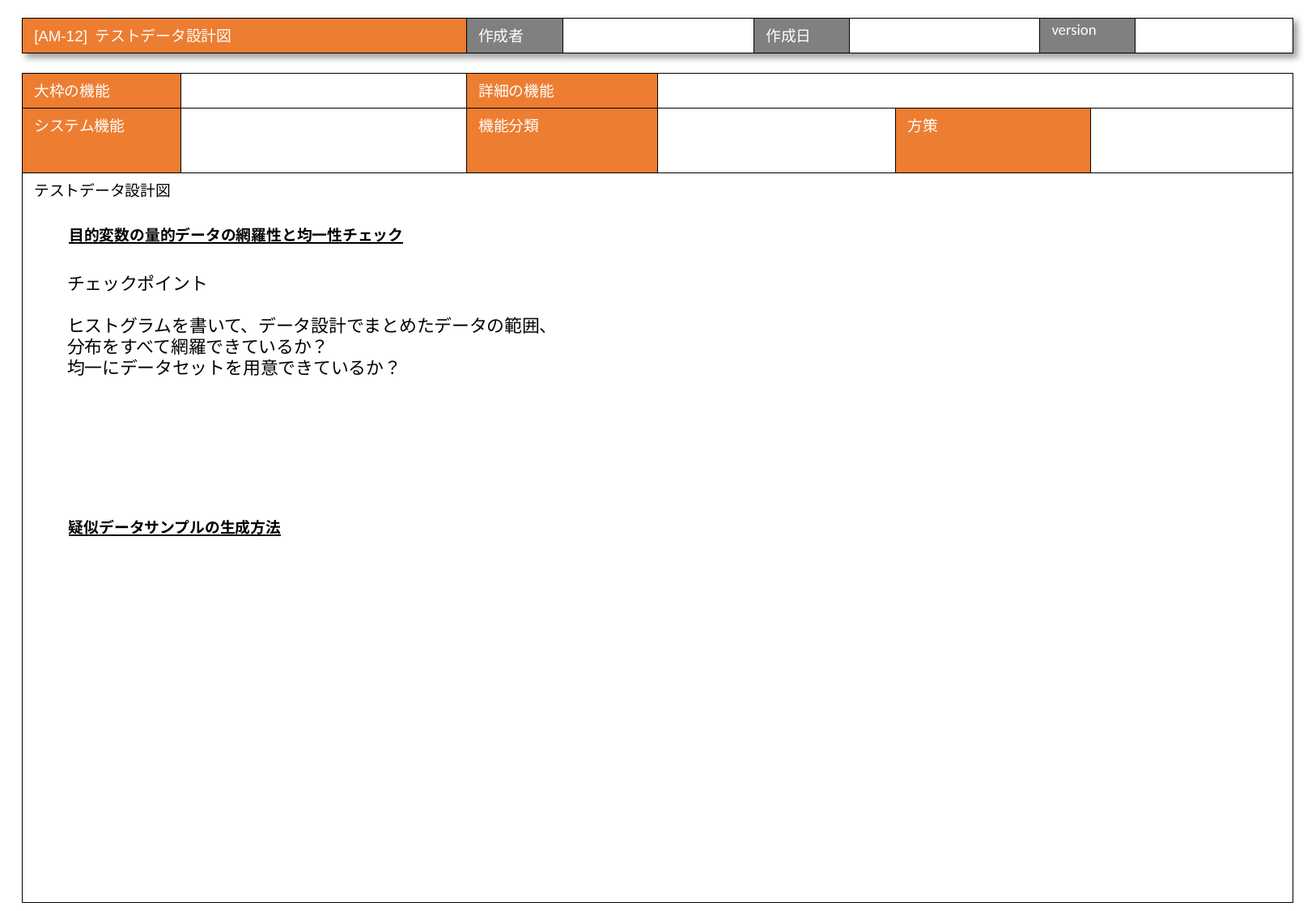

目的変数の量的データの網羅性と均一性チェック
チェックポイント

ヒストグラムを書いて、データ設計でまとめたデータの範囲、分布をすべて網羅できているか？
均一にデータセットを用意できているか？
疑似データサンプルの生成方法